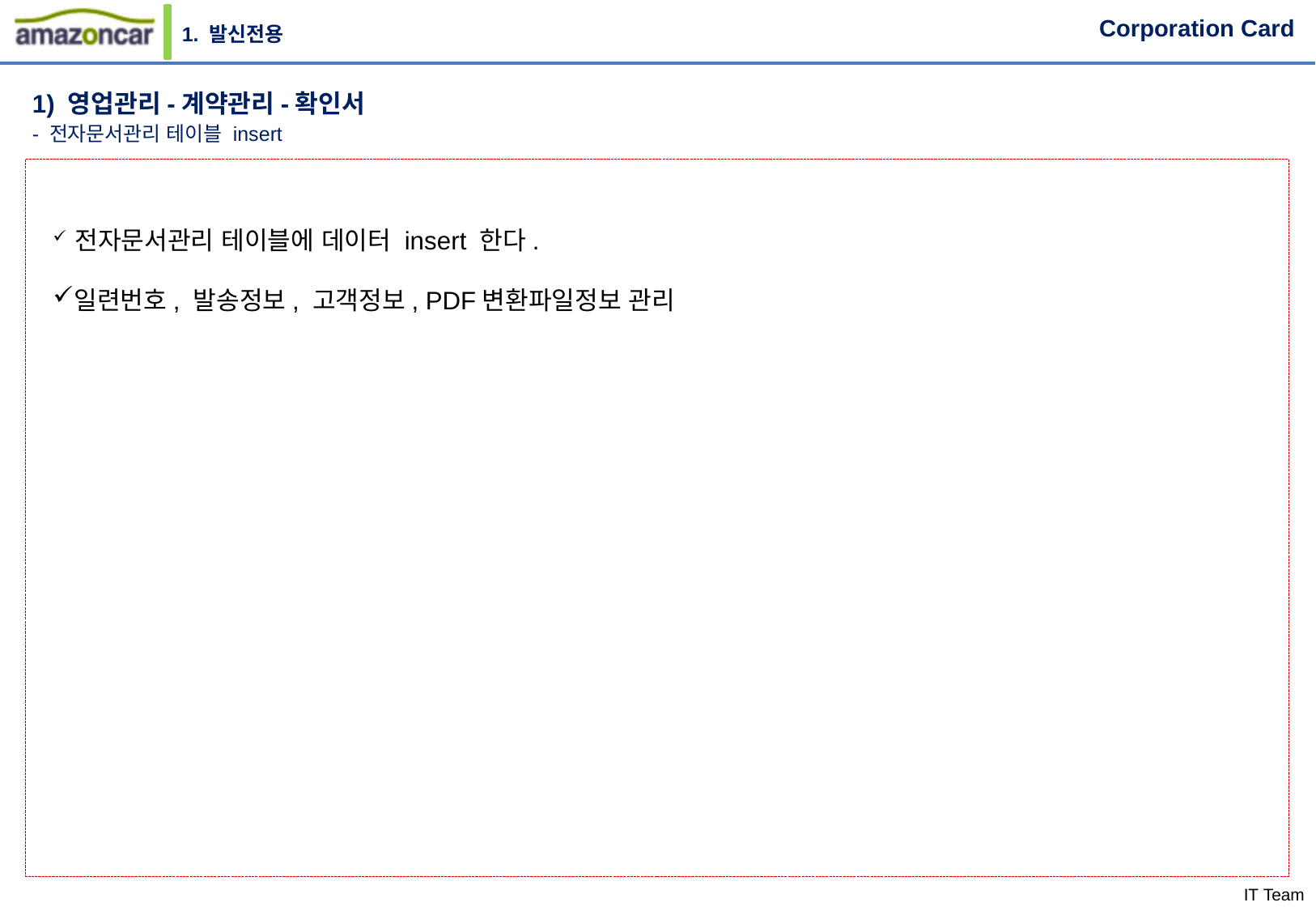

1. 발신전용
1) 영업관리-계약관리-확인서
- 전자문서관리 테이블 insert
 전자문서관리 테이블에 데이터 insert 한다.

일련번호, 발송정보, 고객정보, PDF변환파일정보 관리